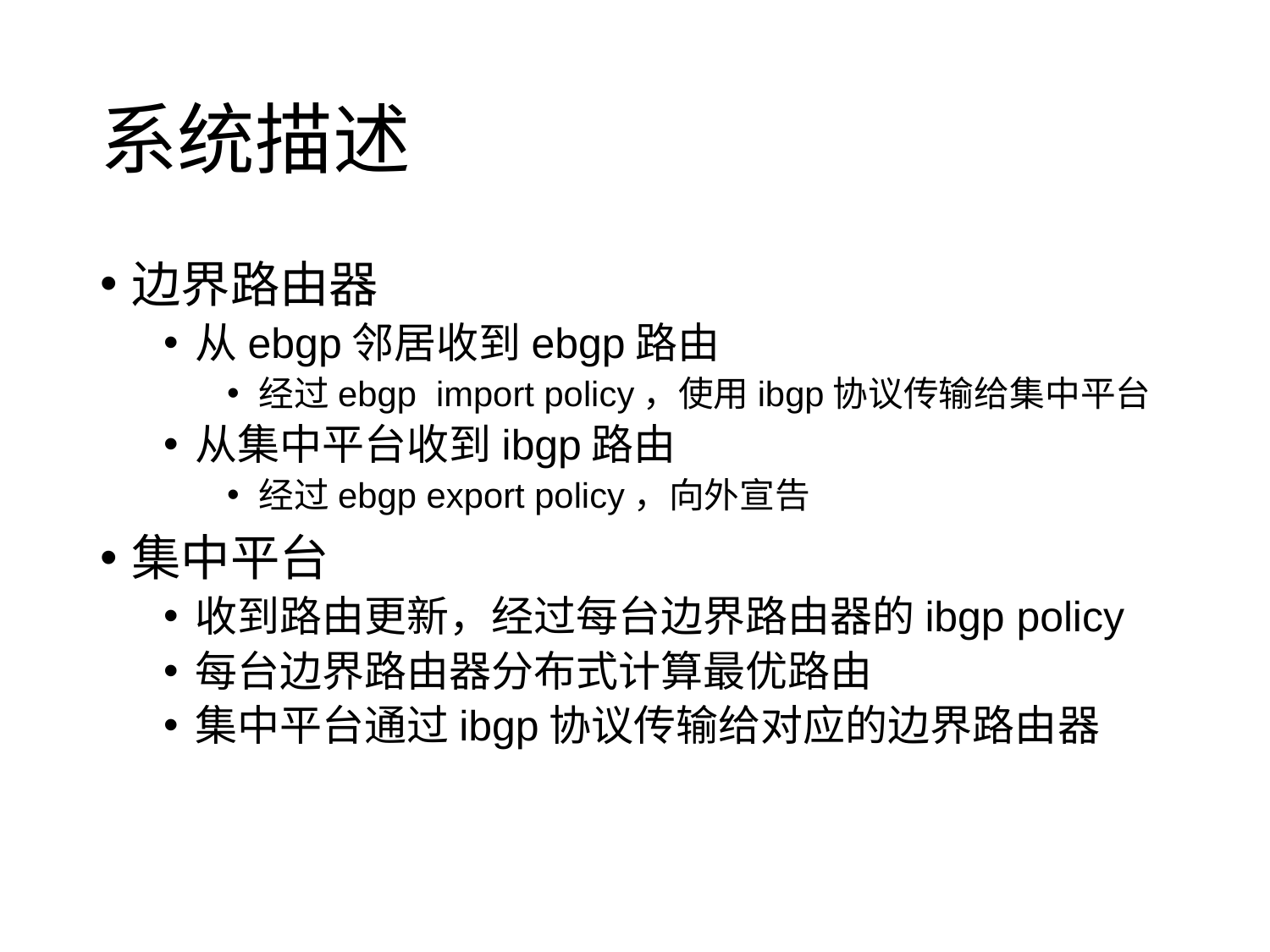

# 系统描述
边界路由器
从ebgp邻居收到ebgp路由
经过ebgp  import policy，使用ibgp协议传输给集中平台
从集中平台收到ibgp路由
经过ebgp export policy，向外宣告
集中平台
收到路由更新，经过每台边界路由器的ibgp policy
每台边界路由器分布式计算最优路由
集中平台通过ibgp协议传输给对应的边界路由器